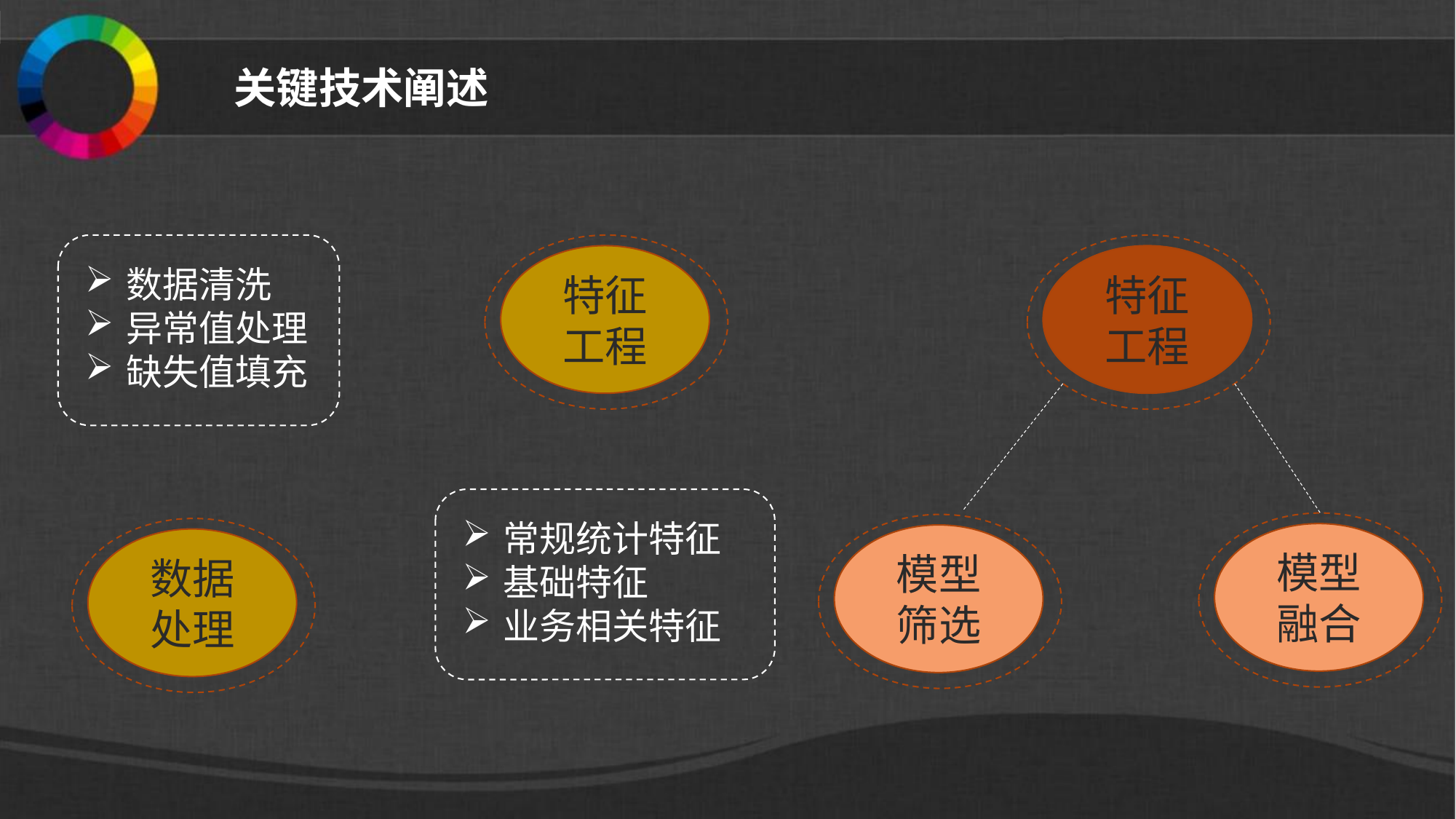

# 关键技术阐述

特征工程
特征工程
数据清洗
异常值处理
缺失值填充

常规统计特征
基础特征
业务相关特征

模型融合
模型筛选
数据处理